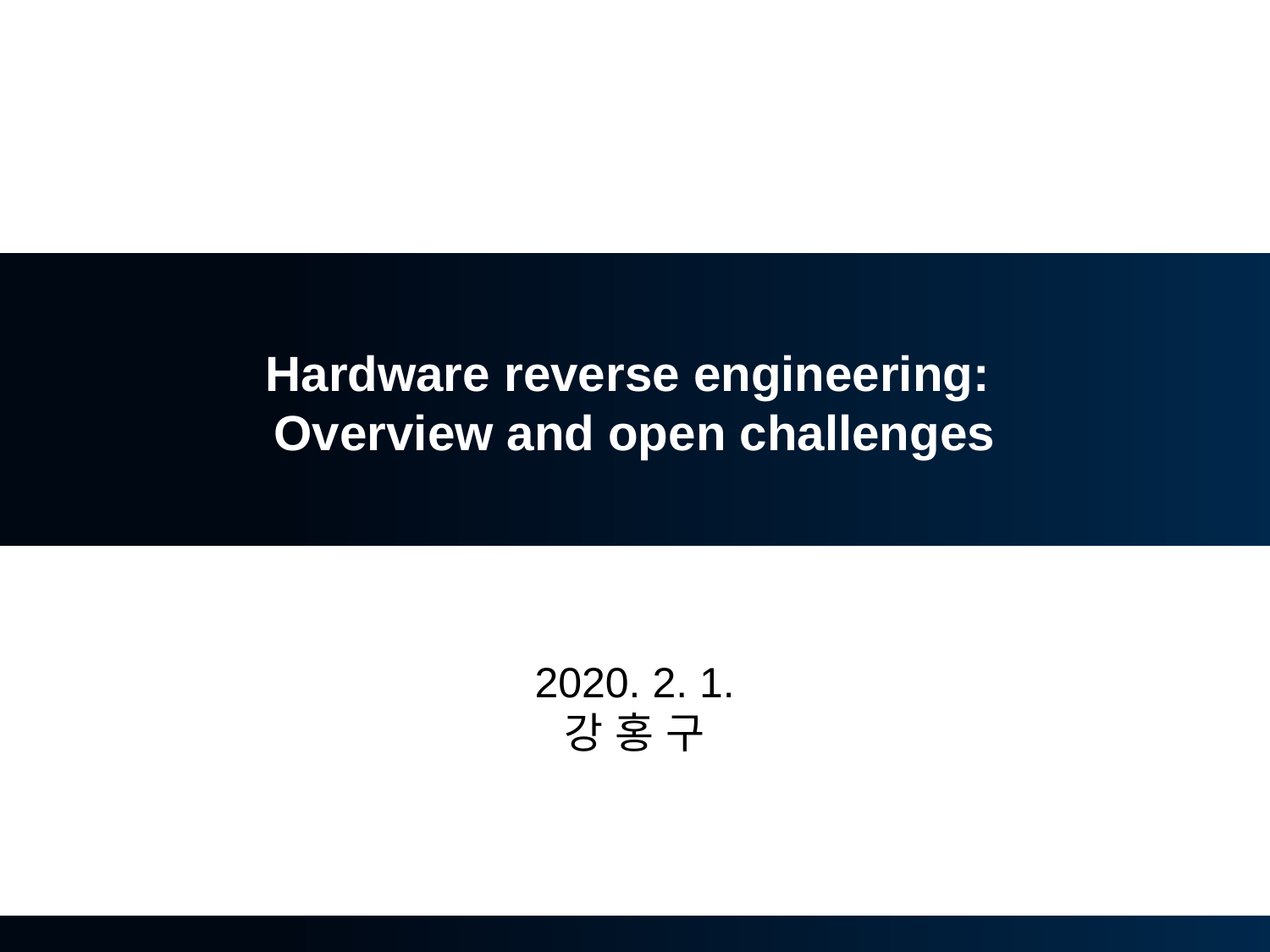

# Hardware reverse engineering: Overview and open challenges
2020. 2. 1.
강 홍 구